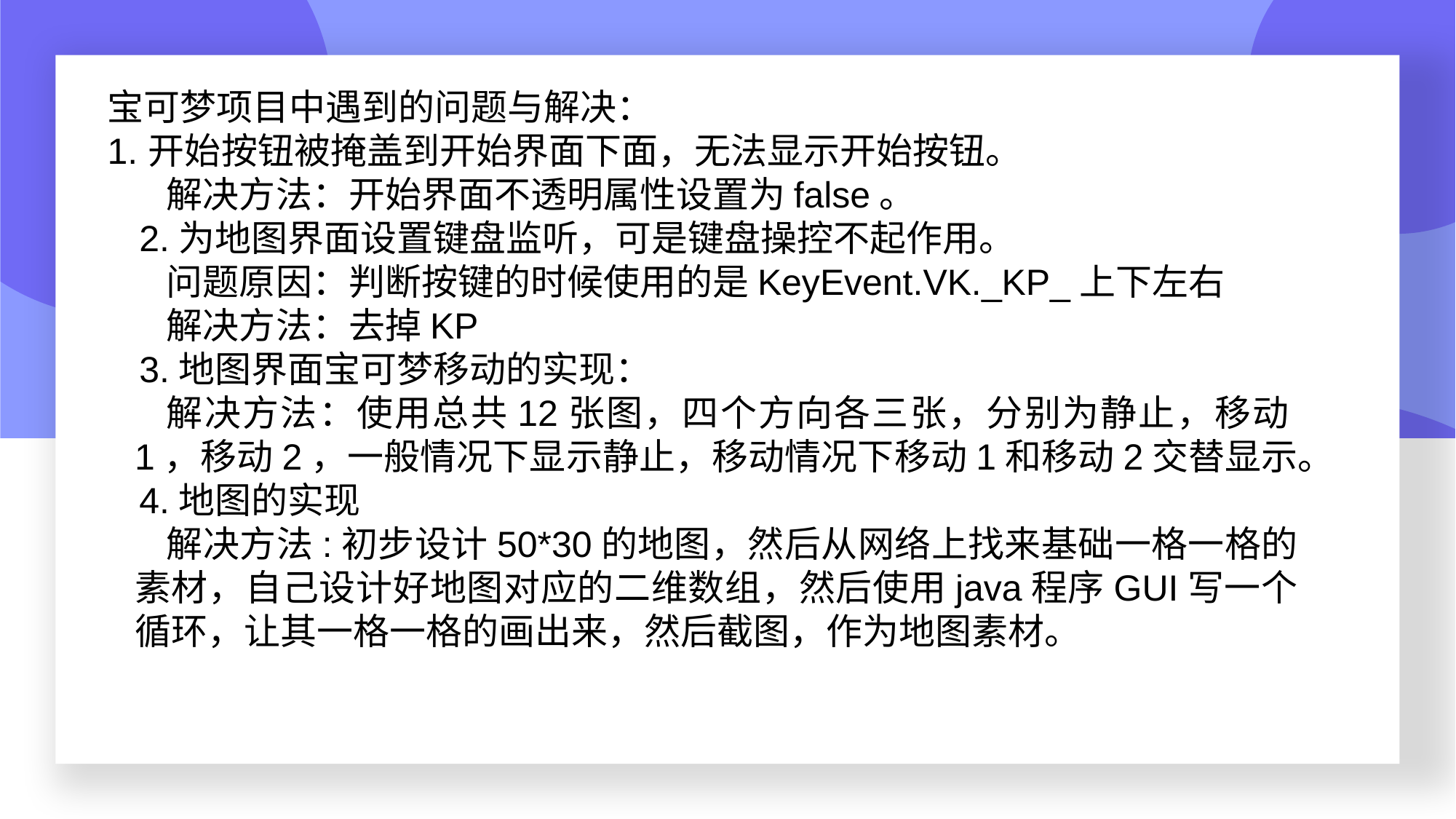

宝可梦项目中遇到的问题与解决：
开始按钮被掩盖到开始界面下面，无法显示开始按钮。
解决方法：开始界面不透明属性设置为false。
2.为地图界面设置键盘监听，可是键盘操控不起作用。
问题原因：判断按键的时候使用的是KeyEvent.VK._KP_上下左右
解决方法：去掉KP
3.地图界面宝可梦移动的实现：
解决方法：使用总共12张图，四个方向各三张，分别为静止，移动1，移动2，一般情况下显示静止，移动情况下移动1和移动2交替显示。
4.地图的实现
解决方法:初步设计50*30的地图，然后从网络上找来基础一格一格的素材，自己设计好地图对应的二维数组，然后使用java程序GUI写一个循环，让其一格一格的画出来，然后截图，作为地图素材。

03